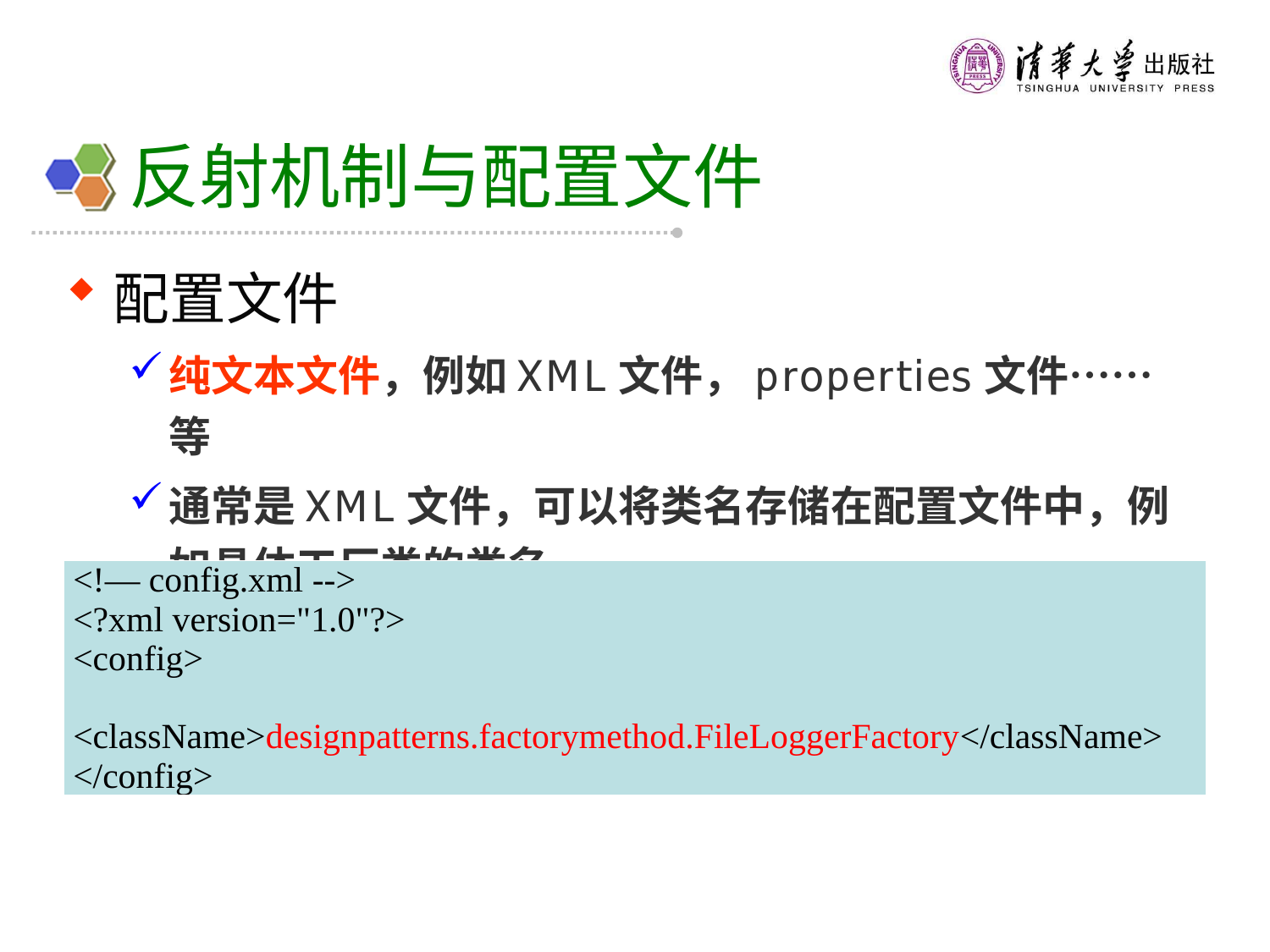

# 反射机制与配置文件
配置文件
纯文本文件，例如XML文件，properties文件……等
通常是XML文件，可以将类名存储在配置文件中，例如具体工厂类的类名

| <!— config.xml --> <?xml version="1.0"?> <config> <className>designpatterns.factorymethod.FileLoggerFactory</className> </config> |
| --- |